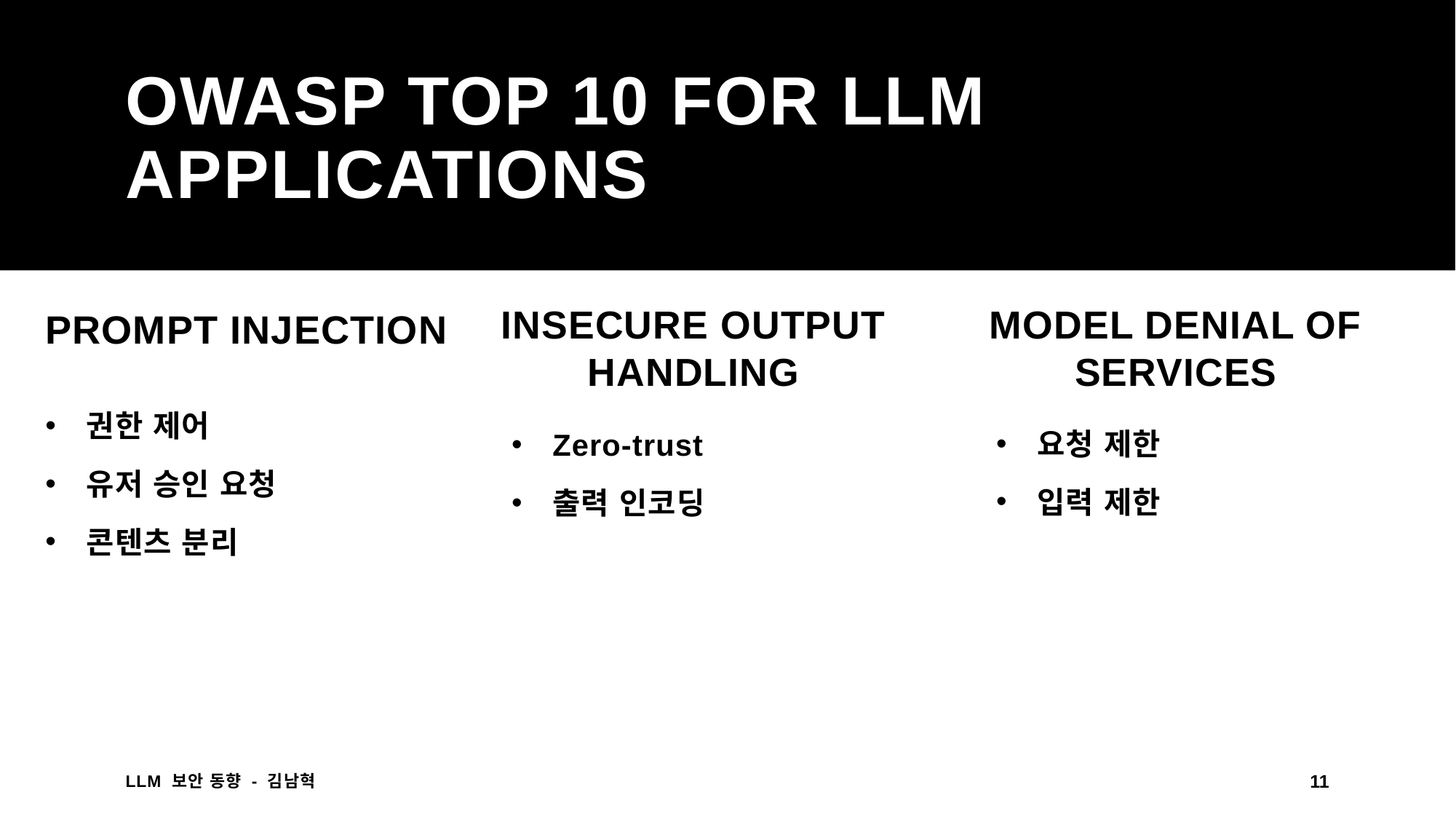

# OWASP TOP 10 for LLM Applications
PROMPT INJECTION
INSECURE output handling
Model Denial of Services
권한 제어
유저 승인 요청
콘텐츠 분리

요청 제한
입력 제한
Zero-trust
출력 인코딩
LLM 보안 동향 - 김남혁
11